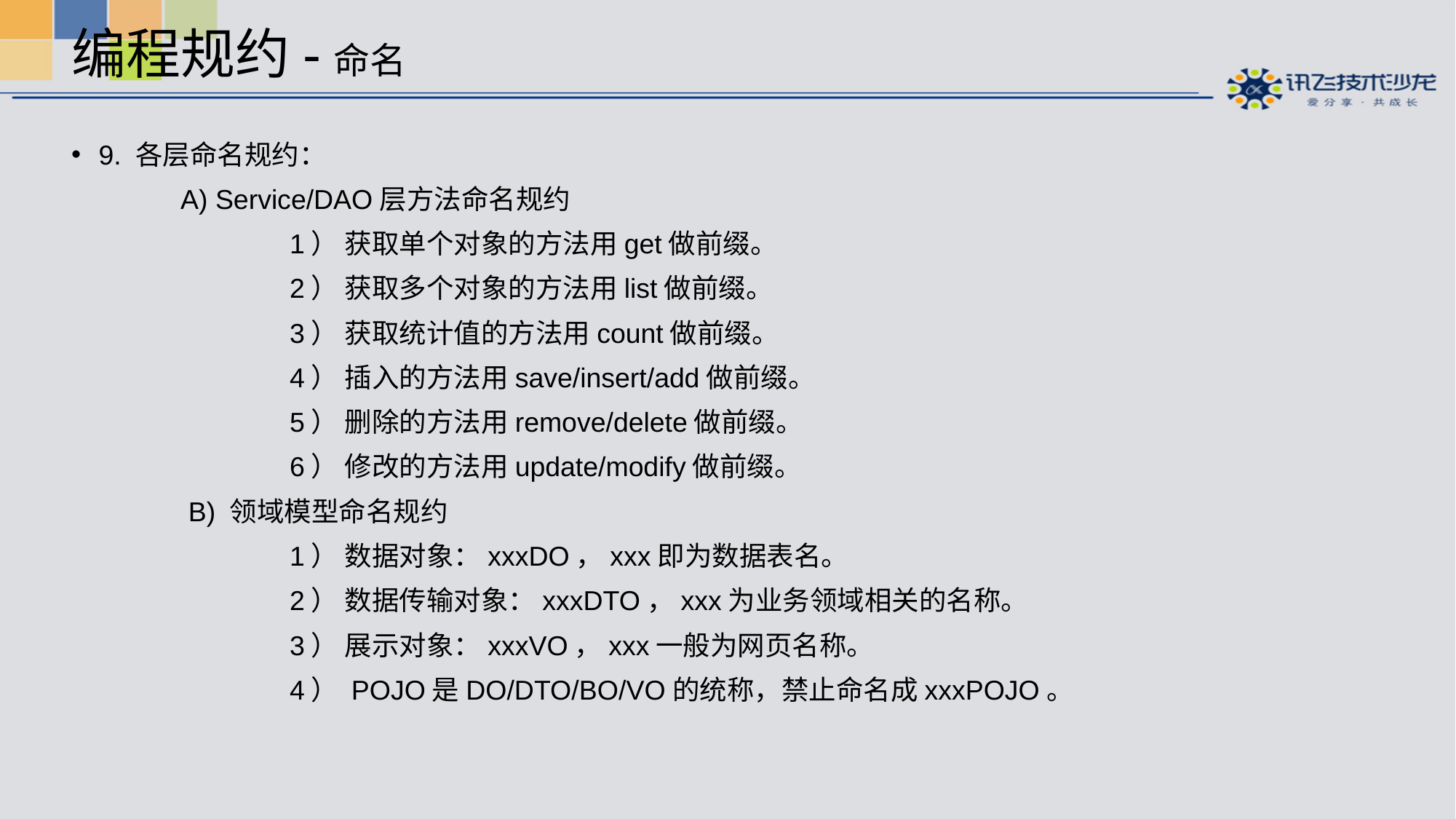

# 编程规约-命名

9. 各层命名规约：
	A) Service/DAO层方法命名规约
		1） 获取单个对象的方法用get做前缀。
		2） 获取多个对象的方法用list做前缀。
		3） 获取统计值的方法用count做前缀。
		4） 插入的方法用save/insert/add做前缀。
		5） 删除的方法用remove/delete做前缀。
		6） 修改的方法用update/modify做前缀。
	 B) 领域模型命名规约
		1） 数据对象：xxxDO，xxx即为数据表名。
		2） 数据传输对象：xxxDTO，xxx为业务领域相关的名称。
		3） 展示对象：xxxVO，xxx一般为网页名称。
		4） POJO是DO/DTO/BO/VO的统称，禁止命名成xxxPOJO。